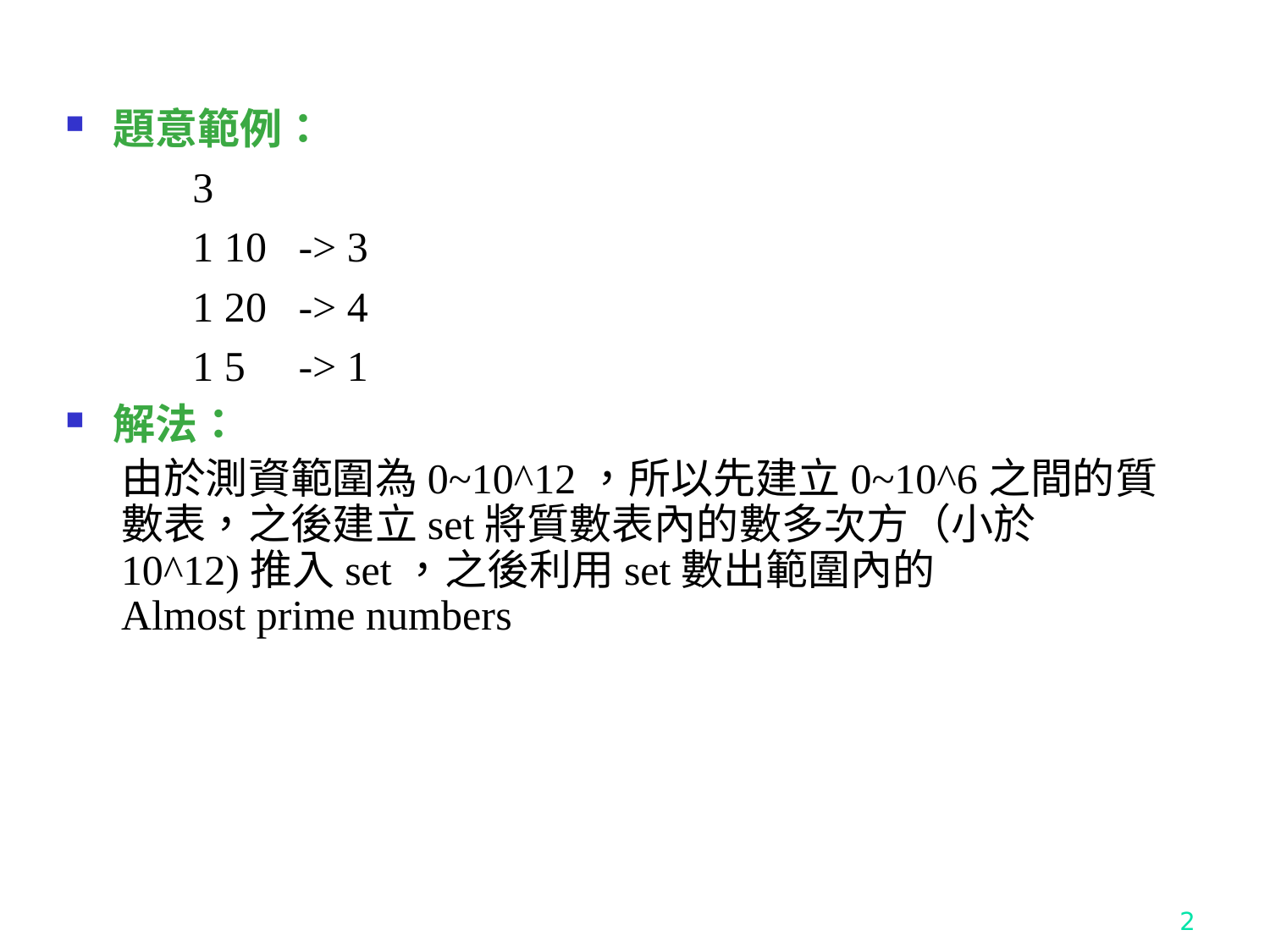

題意範例：
3
1 10   -> 3
1 20   -> 4
1 5     -> 1
解法：
由於測資範圍為0~10^12，所以先建立0~10^6之間的質數表，之後建立set將質數表內的數多次方（小於10^12)推入set，之後利用set數出範圍內的Almost prime numbers
2